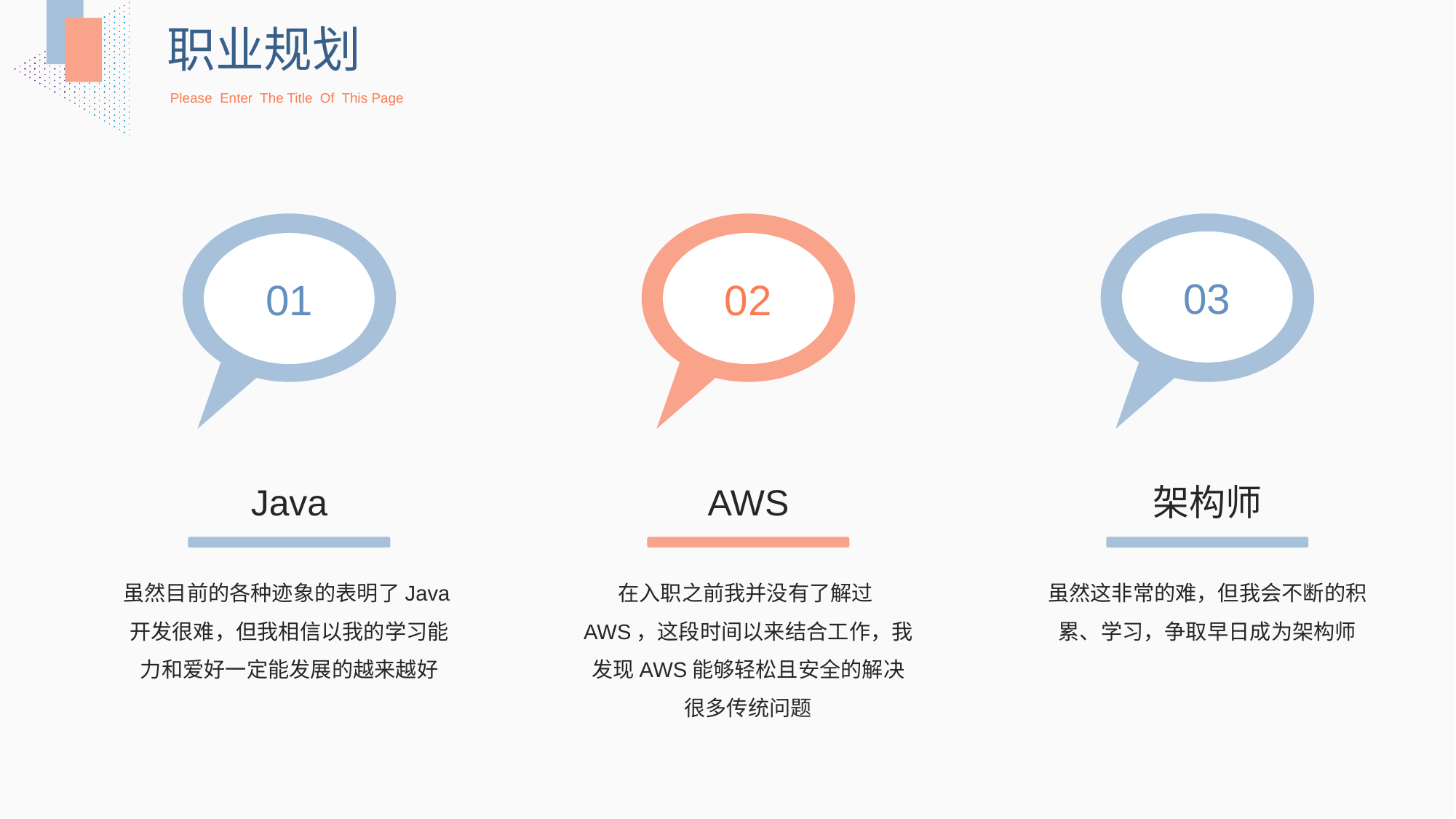

职业规划
Please  Enter  The Title  Of  This Page

03
01
02
Java
AWS
架构师

虽然目前的各种迹象的表明了Java开发很难，但我相信以我的学习能力和爱好一定能发展的越来越好
在入职之前我并没有了解过AWS，这段时间以来结合工作，我发现AWS能够轻松且安全的解决很多传统问题
虽然这非常的难，但我会不断的积累、学习，争取早日成为架构师